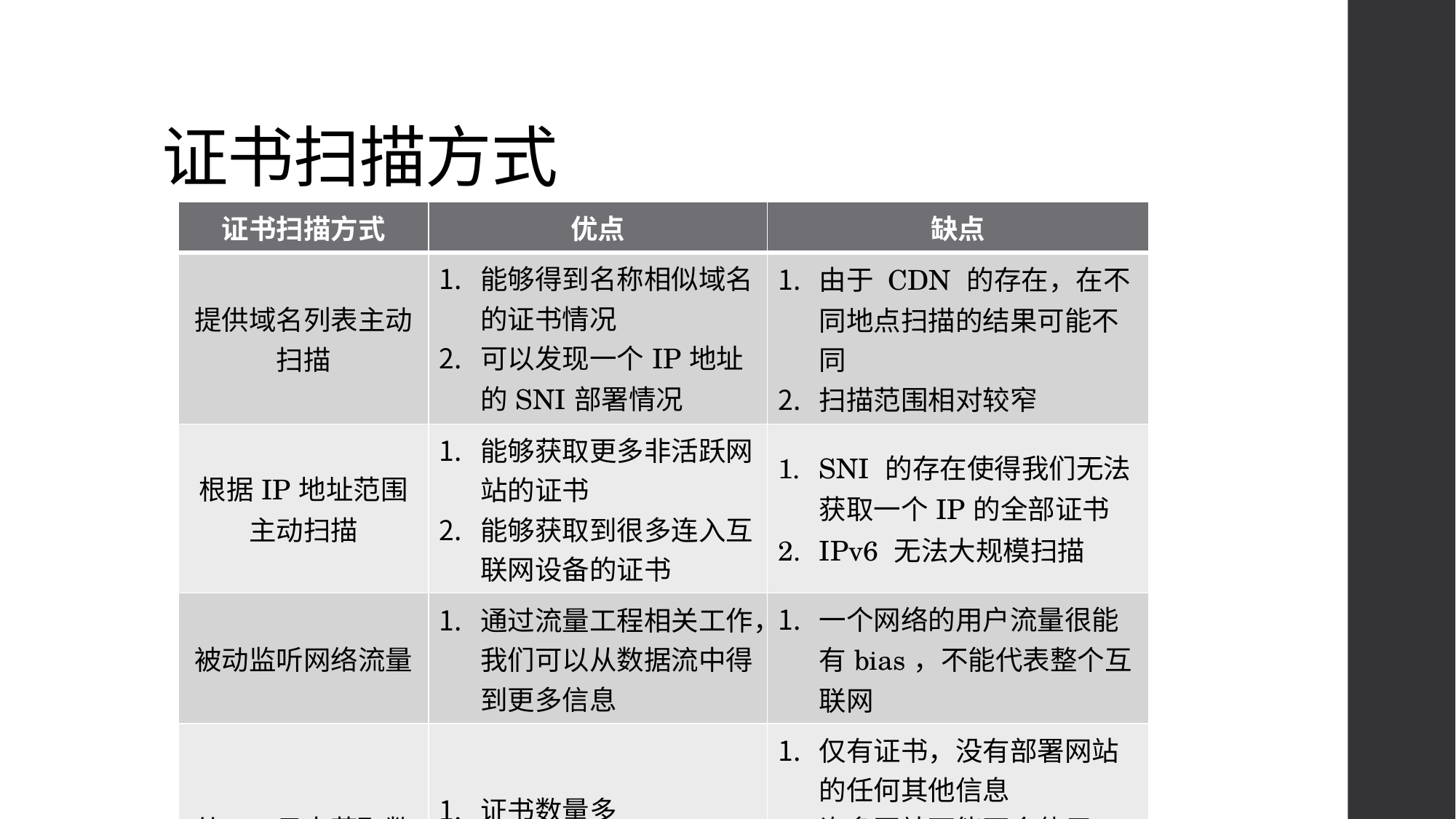

# 证书扫描方式
| 证书扫描方式 | 优点 | 缺点 |
| --- | --- | --- |
| 提供域名列表主动扫描 | 能够得到名称相似域名的证书情况 可以发现一个IP地址的SNI部署情况 | 由于 CDN 的存在，在不同地点扫描的结果可能不同 扫描范围相对较窄 |
| 根据IP地址范围主动扫描 | 能够获取更多非活跃网站的证书 能够获取到很多连入互联网设备的证书 | SNI 的存在使得我们无法获取一个IP的全部证书 IPv6 无法大规模扫描 |
| 被动监听网络流量 | 通过流量工程相关工作，我们可以从数据流中得到更多信息 | 一个网络的用户流量很能有bias，不能代表整个互联网 |
| 从CT日志获取数据 | 证书数量多 证书链齐全 简单快捷 | 仅有证书，没有部署网站的任何其他信息 许多网站可能不会使用CT 证书太多，数据解析需要时间 |